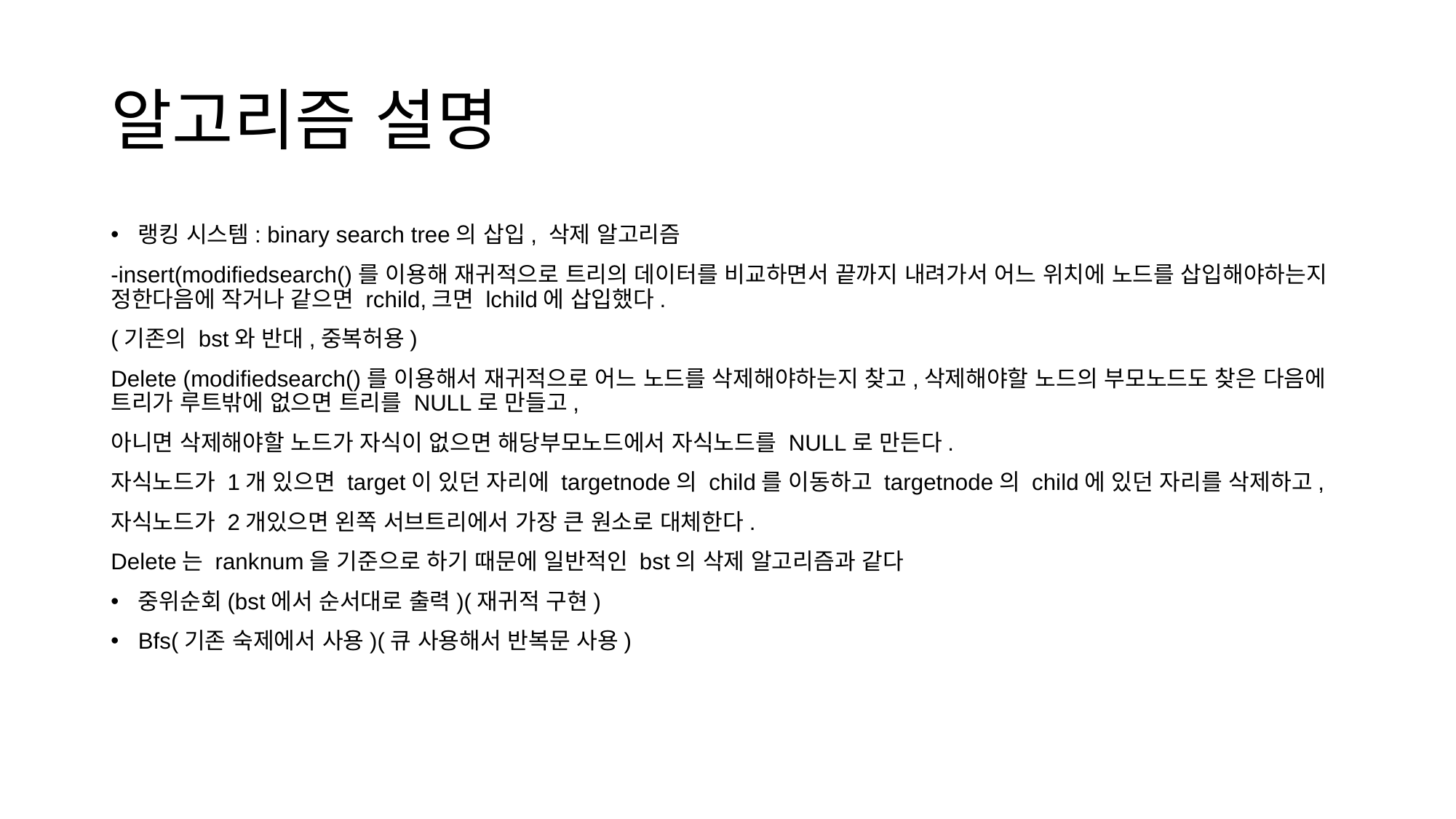

# 알고리즘 설명
랭킹 시스템: binary search tree의 삽입, 삭제 알고리즘
-insert(modifiedsearch()를 이용해 재귀적으로 트리의 데이터를 비교하면서 끝까지 내려가서 어느 위치에 노드를 삽입해야하는지 정한다음에 작거나 같으면 rchild,크면 lchild에 삽입했다.
(기존의 bst와 반대,중복허용)
Delete (modifiedsearch()를 이용해서 재귀적으로 어느 노드를 삭제해야하는지 찾고,삭제해야할 노드의 부모노드도 찾은 다음에 트리가 루트밖에 없으면 트리를 NULL로 만들고,
아니면 삭제해야할 노드가 자식이 없으면 해당부모노드에서 자식노드를 NULL로 만든다.
자식노드가 1개 있으면 target이 있던 자리에 targetnode의 child를 이동하고 targetnode의 child에 있던 자리를 삭제하고,
자식노드가 2개있으면 왼쪽 서브트리에서 가장 큰 원소로 대체한다.
Delete는 ranknum을 기준으로 하기 때문에 일반적인 bst의 삭제 알고리즘과 같다
중위순회(bst에서 순서대로 출력)(재귀적 구현)
Bfs(기존 숙제에서 사용)(큐 사용해서 반복문 사용)